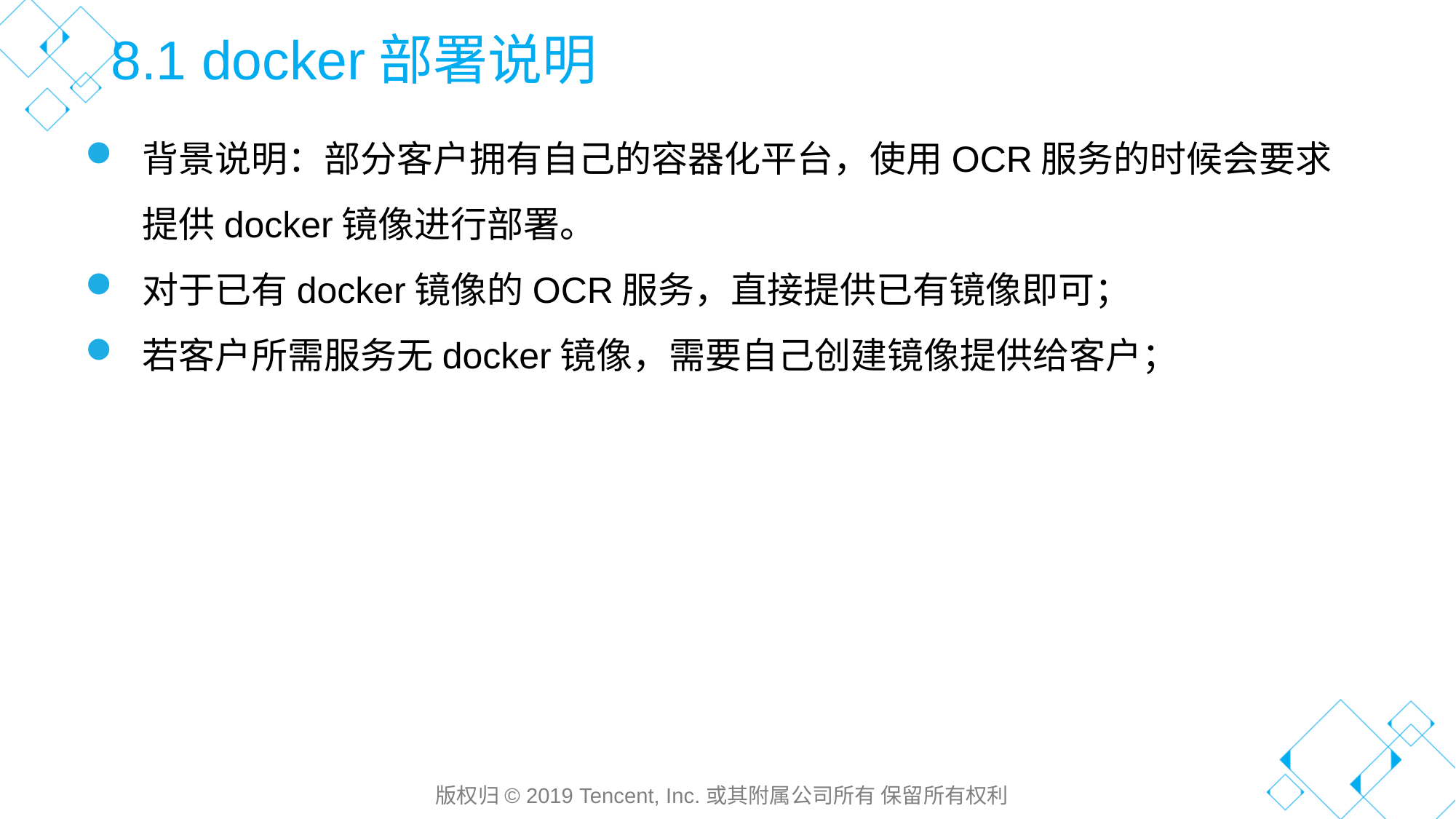

8.1 docker部署说明
背景说明：部分客户拥有自己的容器化平台，使用OCR服务的时候会要求提供docker镜像进行部署。
对于已有docker镜像的OCR服务，直接提供已有镜像即可；
若客户所需服务无docker镜像，需要自己创建镜像提供给客户；